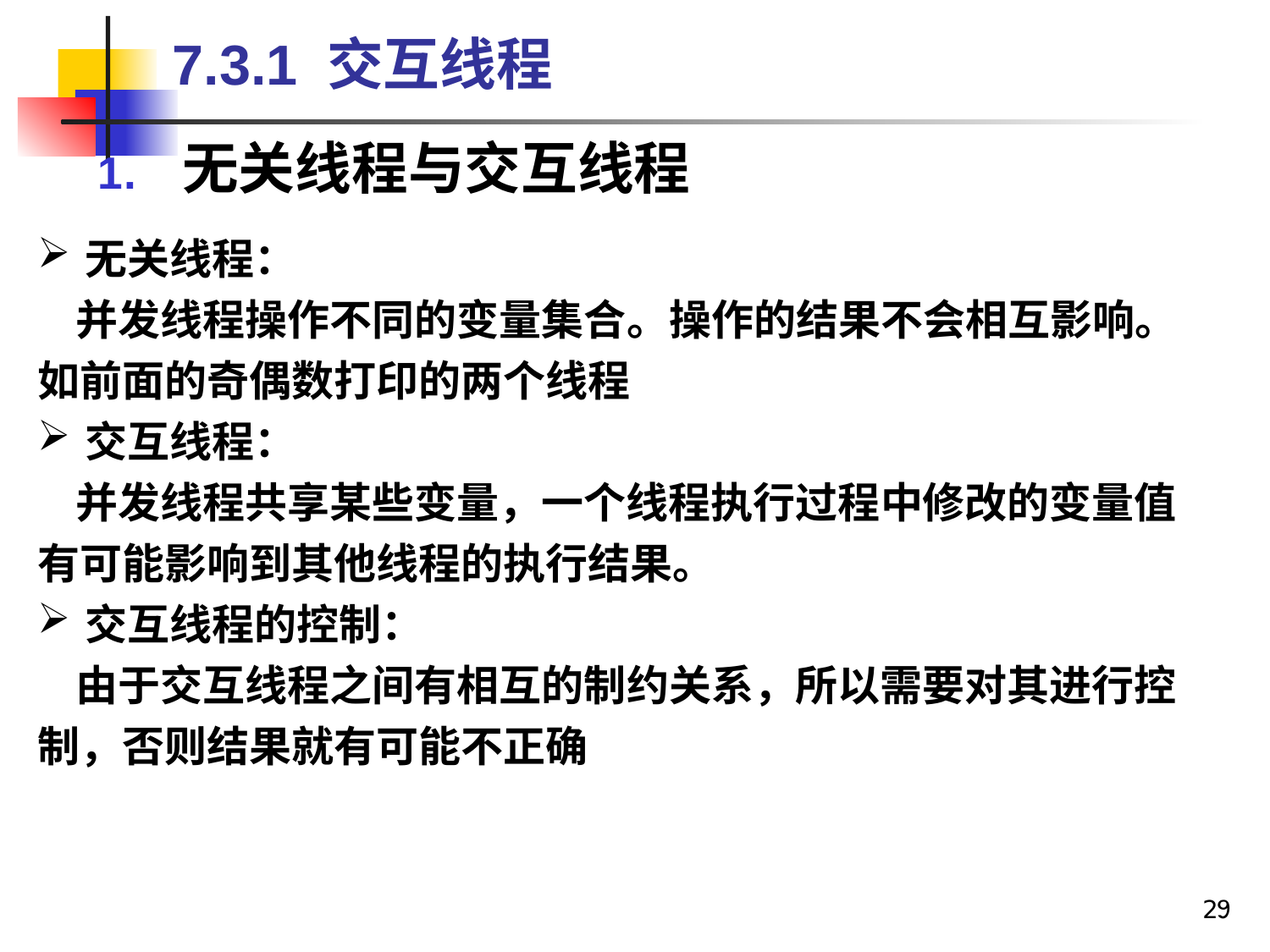

# 7.3.1 交互线程
无关线程与交互线程
无关线程：
   并发线程操作不同的变量集合。操作的结果不会相互影响。如前面的奇偶数打印的两个线程
交互线程：
   并发线程共享某些变量，一个线程执行过程中修改的变量值有可能影响到其他线程的执行结果。
交互线程的控制：
   由于交互线程之间有相互的制约关系，所以需要对其进行控制，否则结果就有可能不正确
29